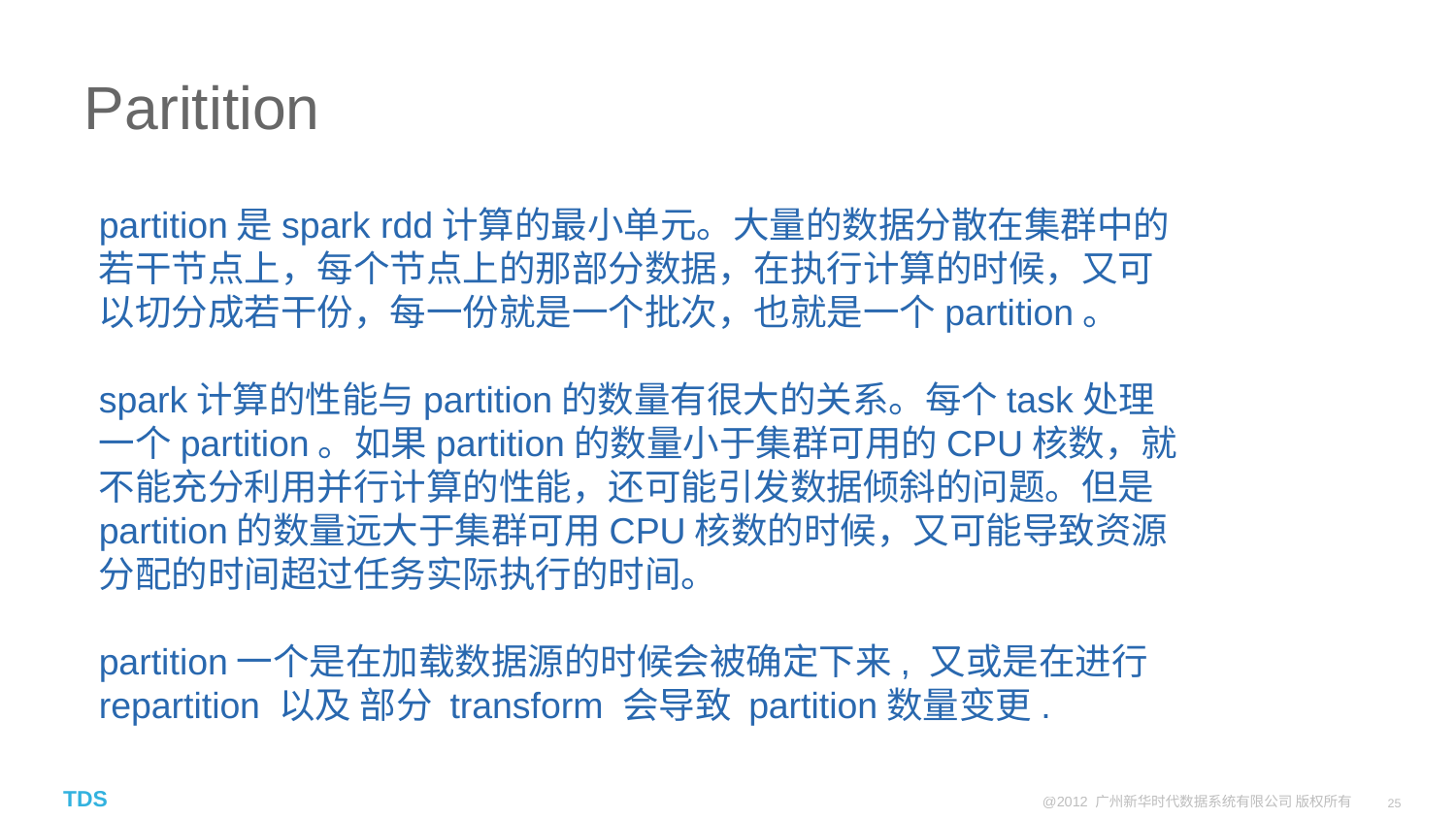

# Paritition

partition是spark rdd计算的最小单元。大量的数据分散在集群中的若干节点上，每个节点上的那部分数据，在执行计算的时候，又可以切分成若干份，每一份就是一个批次，也就是一个partition。

spark计算的性能与partition的数量有很大的关系。每个task处理一个partition。如果partition的数量小于集群可用的CPU核数，就不能充分利用并行计算的性能，还可能引发数据倾斜的问题。但是partition的数量远大于集群可用CPU核数的时候，又可能导致资源分配的时间超过任务实际执行的时间。

partition一个是在加载数据源的时候会被确定下来, 又或是在进行 repartition 以及 部分 transform 会导致 partition数量变更.